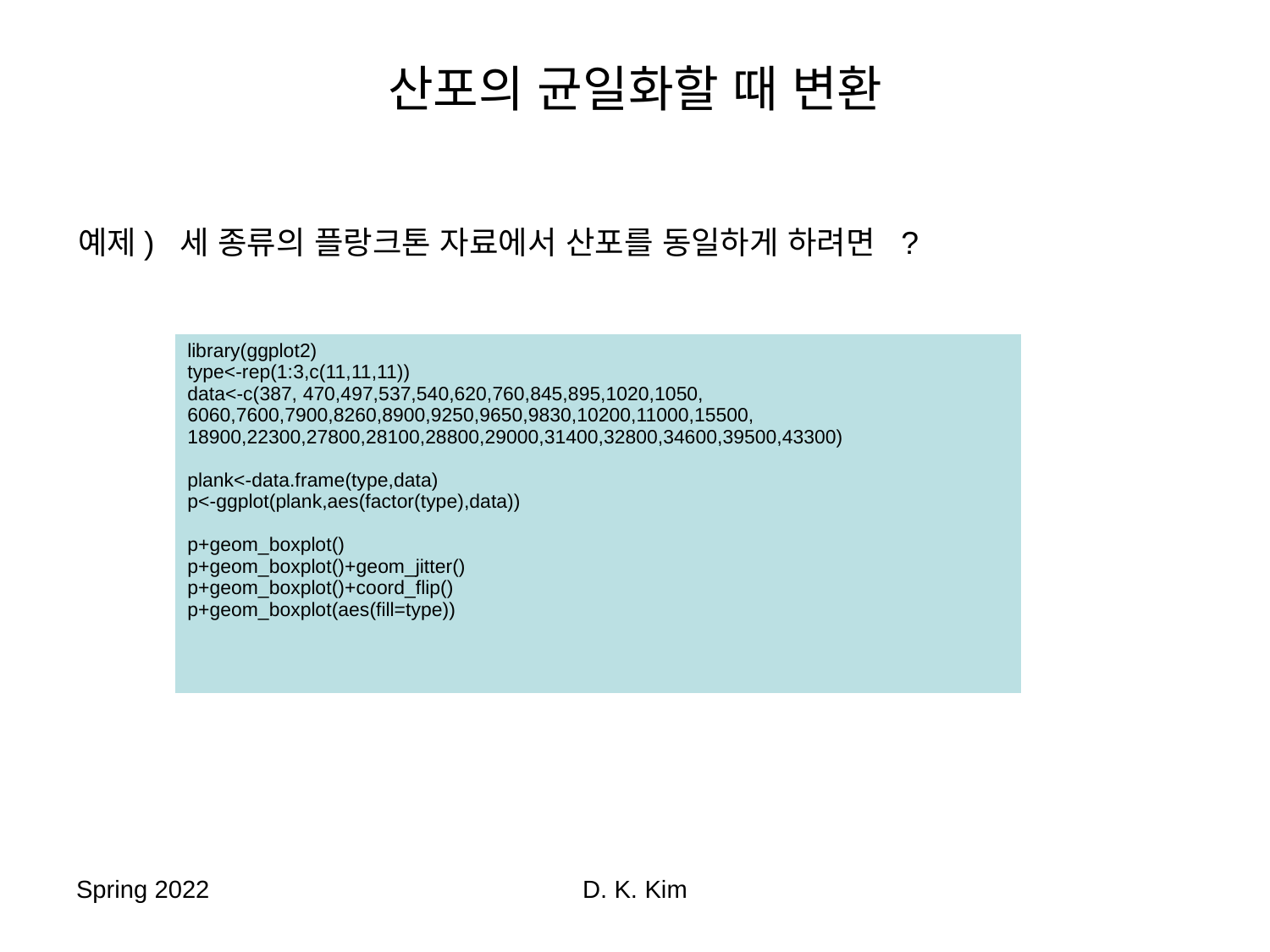

# 산포의 균일화할 때 변환
예제)  세 종류의 플랑크톤 자료에서 산포를 동일하게 하려면  ?

| library(ggplot2) type<-rep(1:3,c(11,11,11)) data<-c(387, 470,497,537,540,620,760,845,895,1020,1050, 6060,7600,7900,8260,8900,9250,9650,9830,10200,11000,15500, 18900,22300,27800,28100,28800,29000,31400,32800,34600,39500,43300) plank<-data.frame(type,data) p<-ggplot(plank,aes(factor(type),data)) p+geom\_boxplot() p+geom\_boxplot()+geom\_jitter() p+geom\_boxplot()+coord\_flip() p+geom\_boxplot(aes(fill=type)) |
| --- |
Spring 2022
D. K. Kim